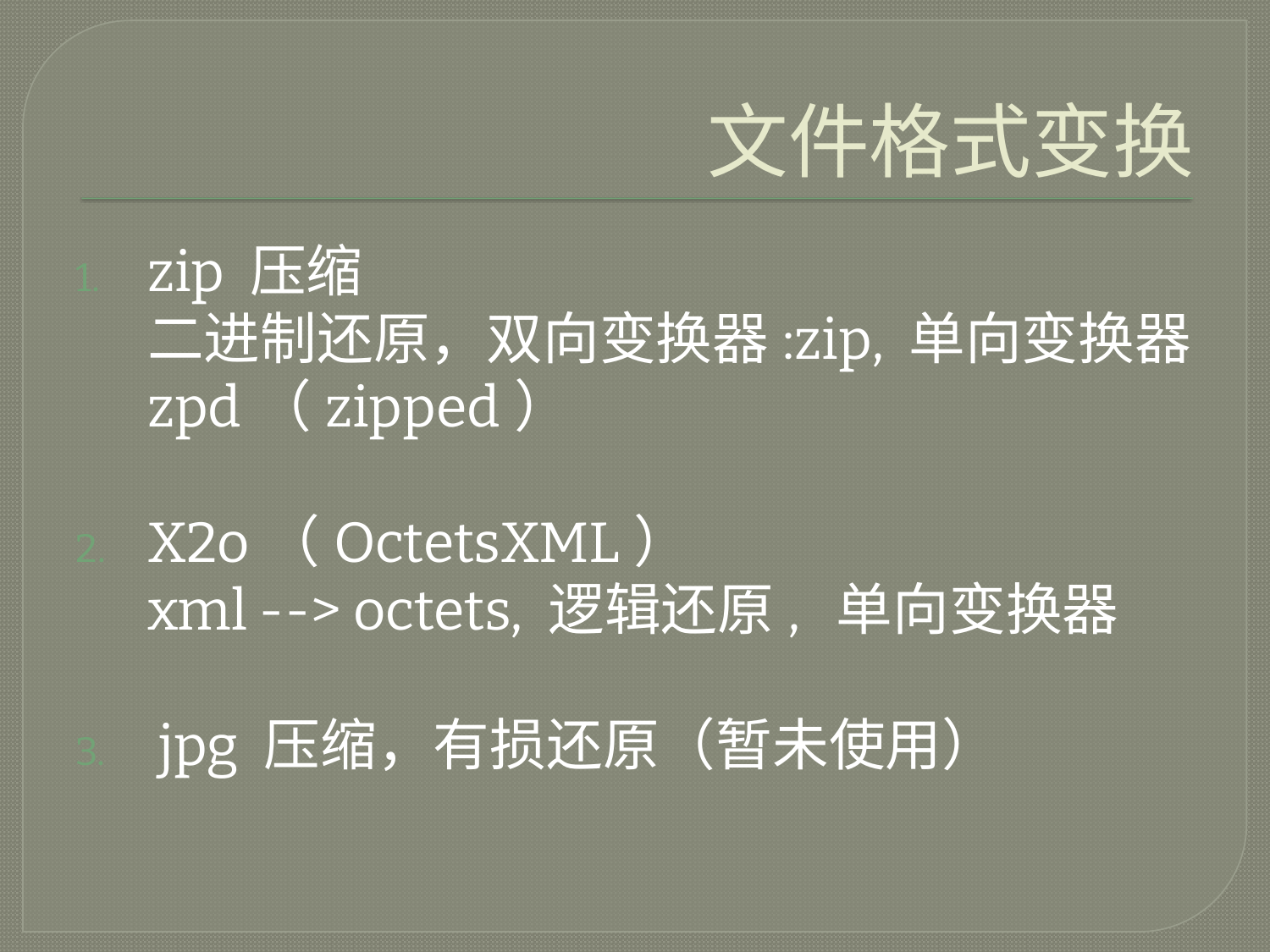

# 文件格式变换
zip 压缩
二进制还原，双向变换器:zip, 单向变换器zpd（zipped）

X2o（OctetsXML）
xml --> octets, 逻辑还原,  单向变换器

 jpg 压缩，有损还原（暂未使用）